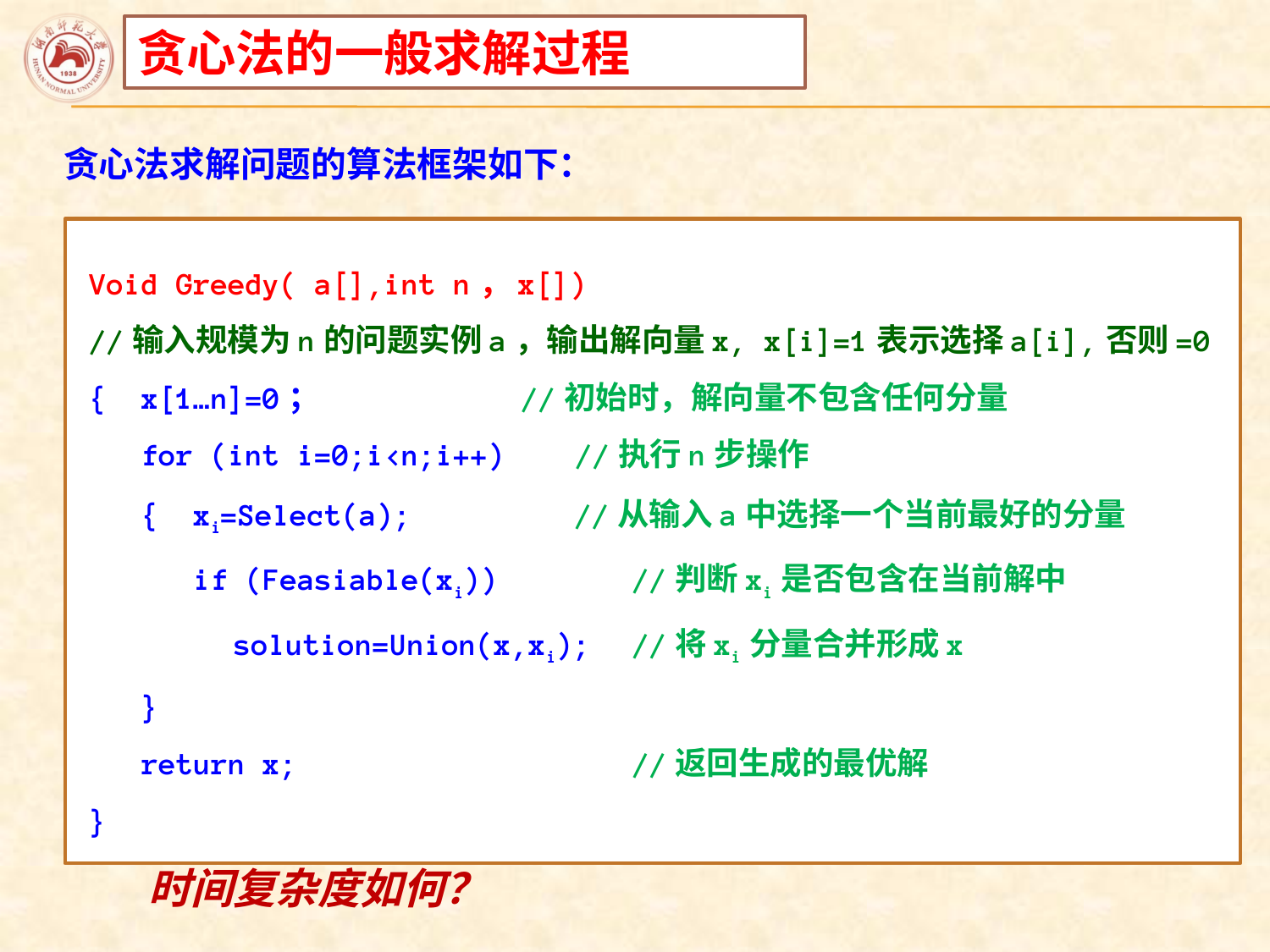

贪心法的一般求解过程
贪心法求解问题的算法框架如下：
Void Greedy( a[],int n，x[])
//输入规模为n的问题实例a，输出解向量x, x[i]=1表示选择a[i],否则=0
{  x[1…n]=0；		      //初始时，解向量不包含任何分量
   for (int i=0;i<n;i++)    //执行n步操作
   {  xi=Select(a);	      //从输入a中选择一个当前最好的分量
      if (Feasiable(xi))	  //判断xi是否包含在当前解中
	 solution=Union(x,xi);	  //将xi分量合并形成x
   }
   return x;			  //返回生成的最优解
}
时间复杂度如何？